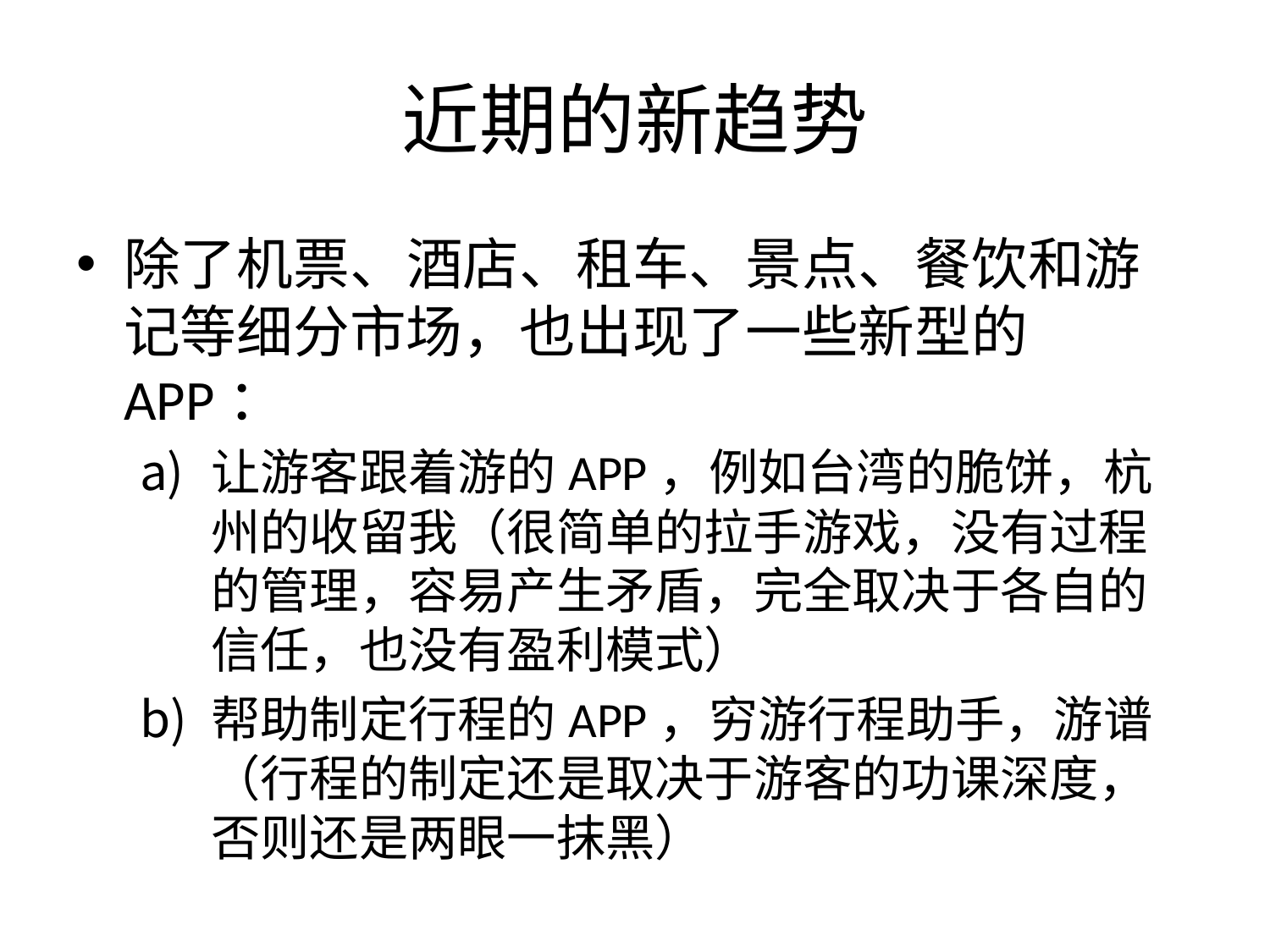

# 近期的新趋势
除了机票、酒店、租车、景点、餐饮和游记等细分市场，也出现了一些新型的APP：
让游客跟着游的APP，例如台湾的脆饼，杭州的收留我（很简单的拉手游戏，没有过程的管理，容易产生矛盾，完全取决于各自的信任，也没有盈利模式）
帮助制定行程的APP，穷游行程助手，游谱（行程的制定还是取决于游客的功课深度，否则还是两眼一抹黑）